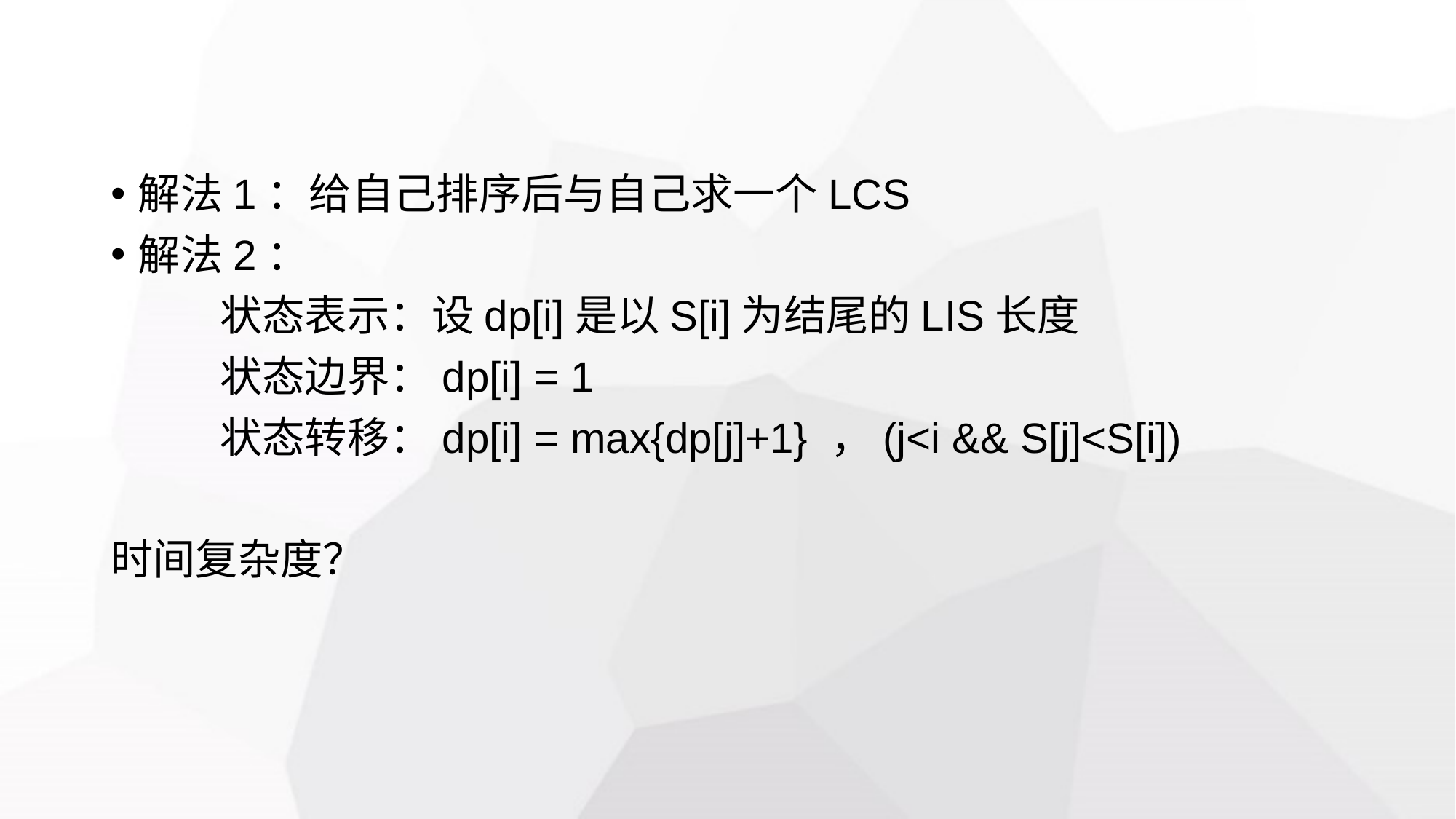

解法1：给自己排序后与自己求一个LCS
解法2：
	状态表示：设dp[i]是以S[i]为结尾的LIS长度
	状态边界：dp[i] = 1
	状态转移：dp[i] = max{dp[j]+1} ，(j<i && S[j]<S[i])

时间复杂度？